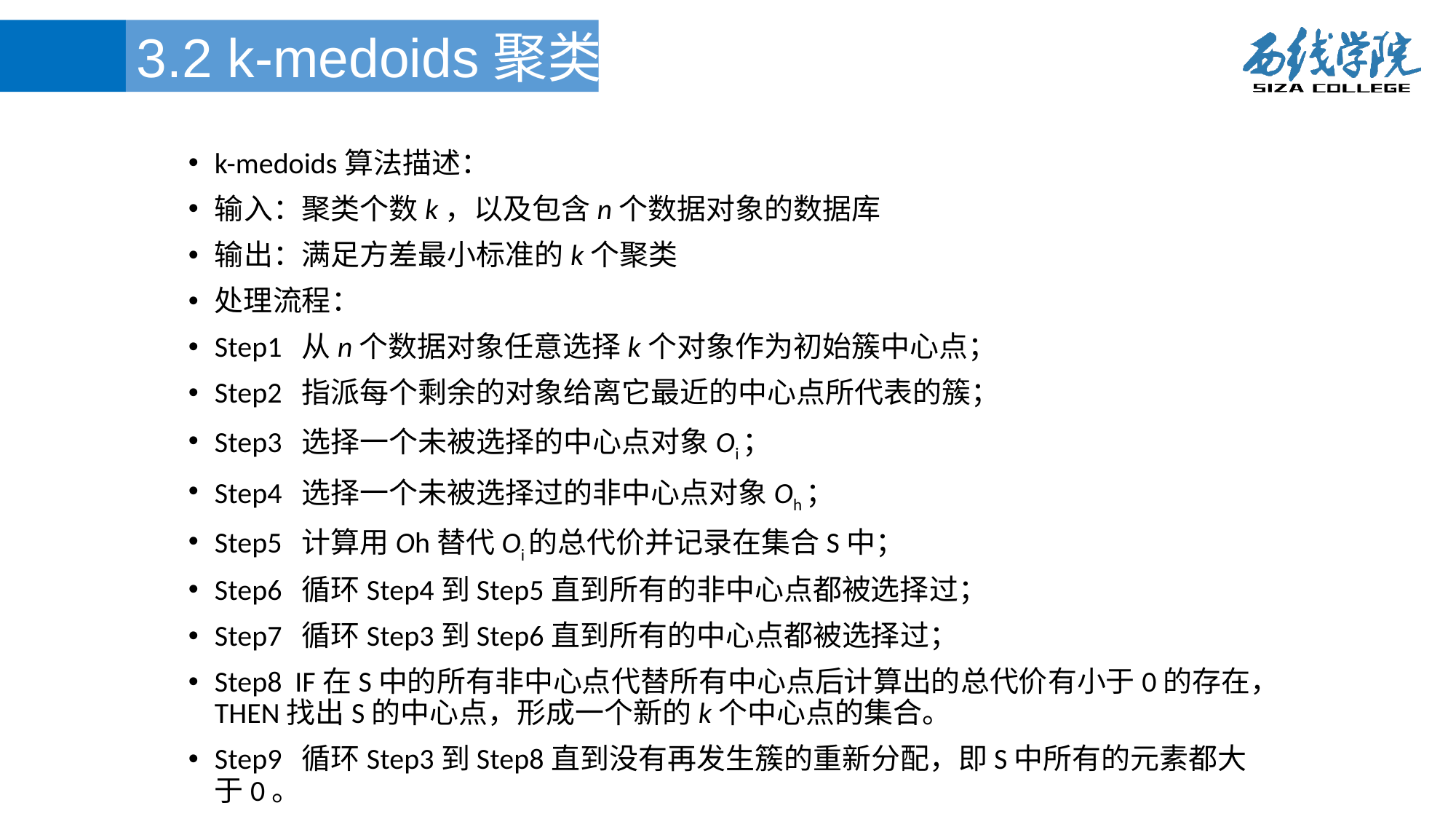

3.2 k-medoids聚类方法

k-medoids算法描述：
输入：聚类个数k，以及包含n个数据对象的数据库
输出：满足方差最小标准的k个聚类
处理流程：
Step1  从n个数据对象任意选择k个对象作为初始簇中心点；
Step2  指派每个剩余的对象给离它最近的中心点所代表的簇；
Step3  选择一个未被选择的中心点对象Oi；
Step4  选择一个未被选择过的非中心点对象Oh；
Step5  计算用Oh替代Oi的总代价并记录在集合S中；
Step6  循环Step4到Step5直到所有的非中心点都被选择过；
Step7  循环Step3到Step6直到所有的中心点都被选择过；
Step8  IF在S中的所有非中心点代替所有中心点后计算出的总代价有小于0的存在，THEN找出S的中心点，形成一个新的k个中心点的集合。
Step9  循环Step3到Step8直到没有再发生簇的重新分配，即S中所有的元素都大于0。